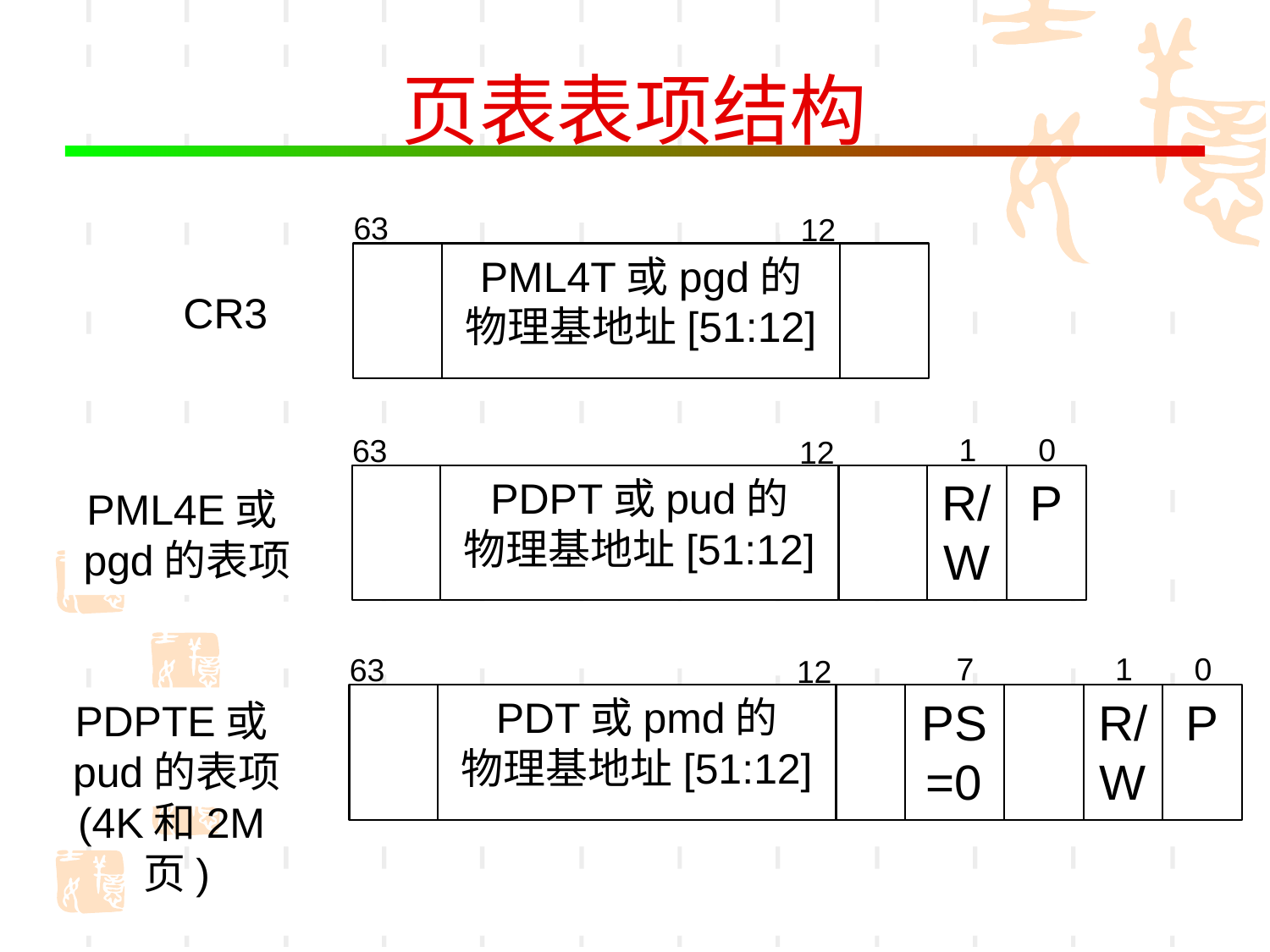

# 页表表项结构
63
12

PML4T或pgd的
物理基地址[51:12]

CR3
1
0
63
12

PDPT或pud的
物理基地址[51:12]

R/W
P
PML4E或pgd的表项
7
1
0
63
12

PDT或pmd的
物理基地址[51:12]

PS=0

R/W
P
PDPTE或pud的表项
(4K和2M页)